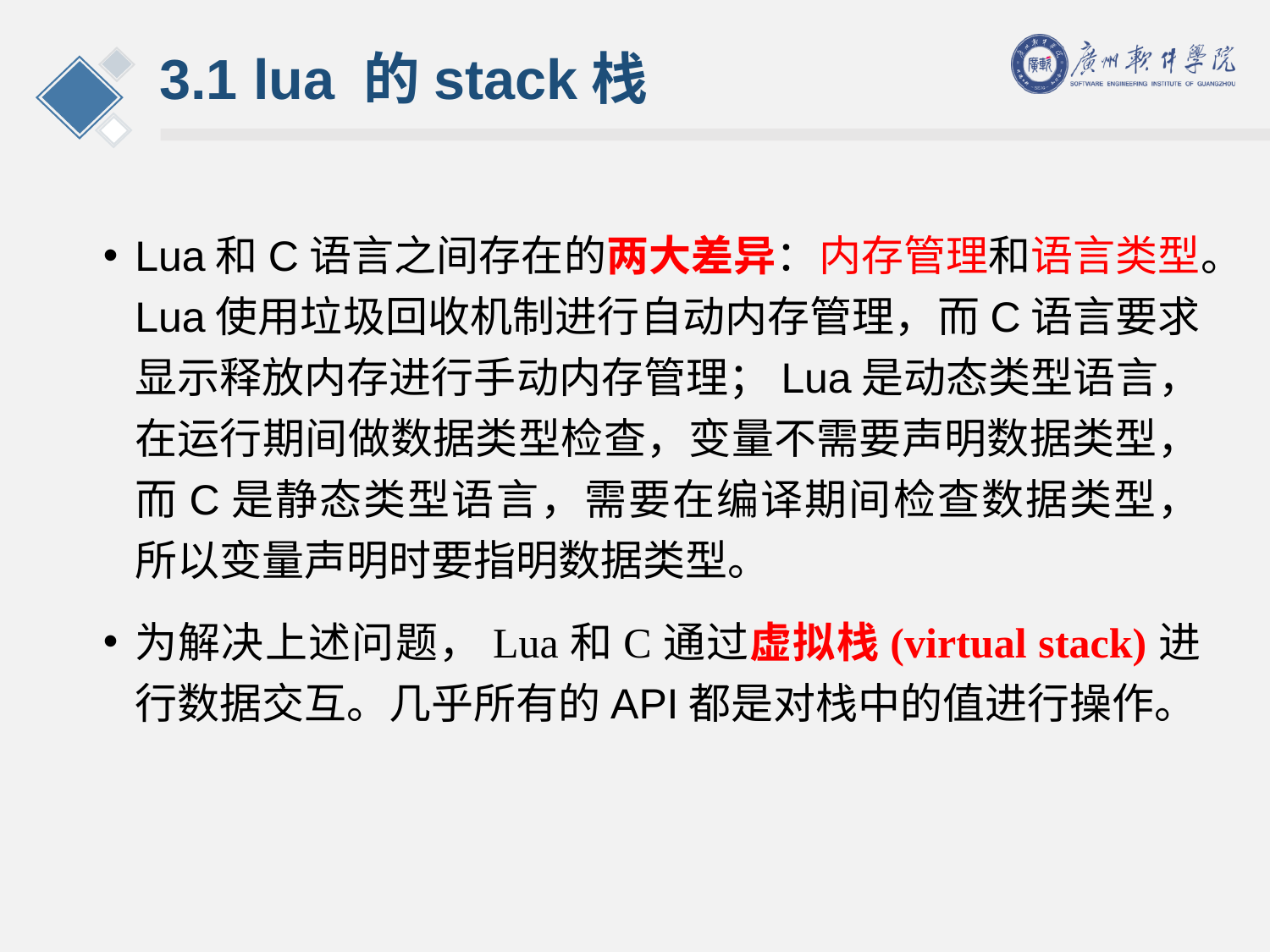

# 3.1 lua 的stack栈
Lua和C语言之间存在的两大差异：内存管理和语言类型。Lua使用垃圾回收机制进行自动内存管理，而C语言要求显示释放内存进行手动内存管理；Lua是动态类型语言，在运行期间做数据类型检查，变量不需要声明数据类型，而C是静态类型语言，需要在编译期间检查数据类型，所以变量声明时要指明数据类型。
为解决上述问题，Lua和C通过虚拟栈(virtual stack)进行数据交互。几乎所有的API都是对栈中的值进行操作。